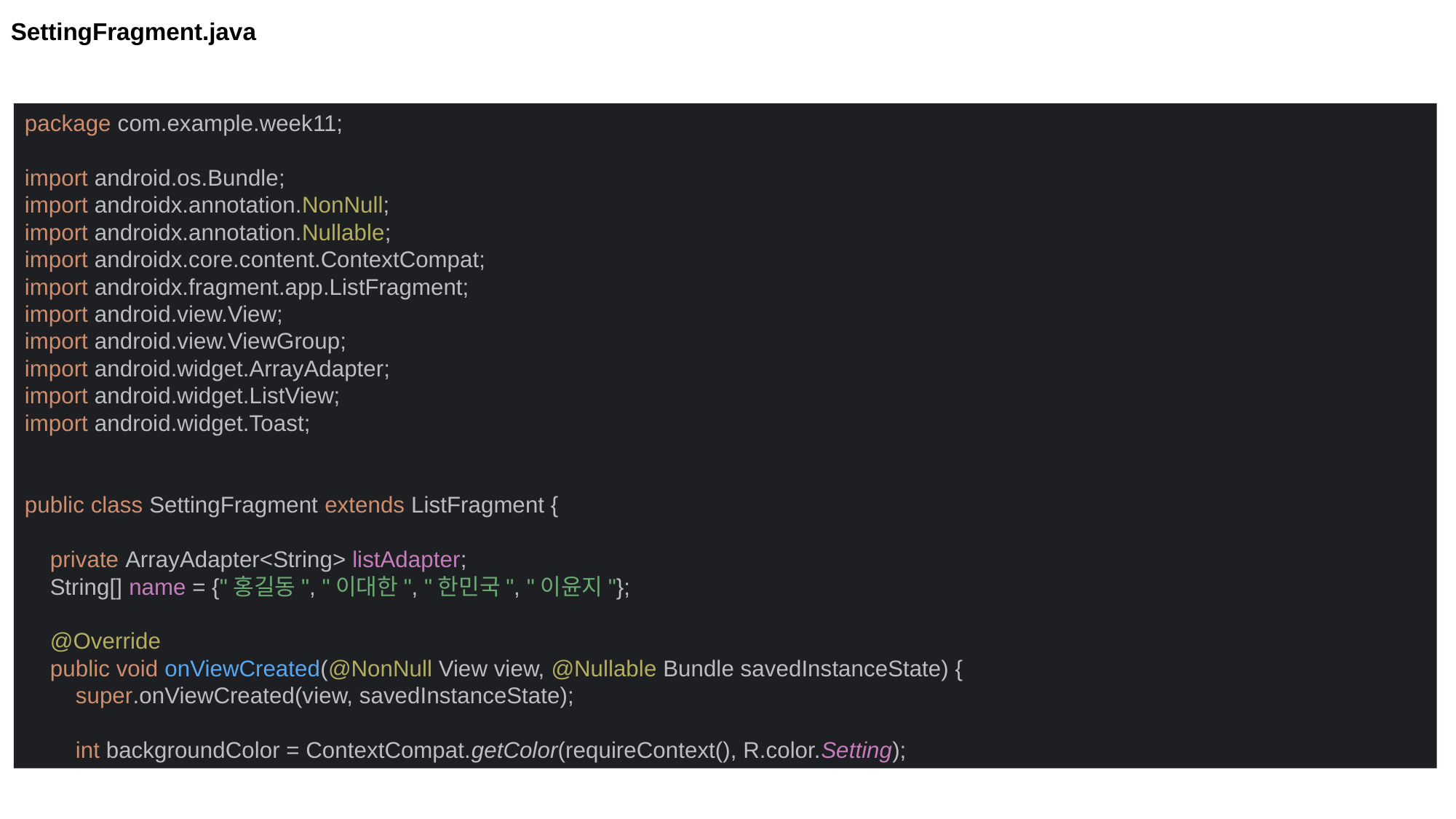

SettingFragment.java
package com.example.week11;
import android.os.Bundle;
import androidx.annotation.NonNull;
import androidx.annotation.Nullable;
import androidx.core.content.ContextCompat;
import androidx.fragment.app.ListFragment;
import android.view.View;
import android.view.ViewGroup;
import android.widget.ArrayAdapter;
import android.widget.ListView;
import android.widget.Toast;
public class SettingFragment extends ListFragment {
    private ArrayAdapter<String> listAdapter;
    String[] name = {"홍길동", "이대한", "한민국", "이윤지"};
    @Override
    public void onViewCreated(@NonNull View view, @Nullable Bundle savedInstanceState) {
        super.onViewCreated(view, savedInstanceState);
        int backgroundColor = ContextCompat.getColor(requireContext(), R.color.Setting);